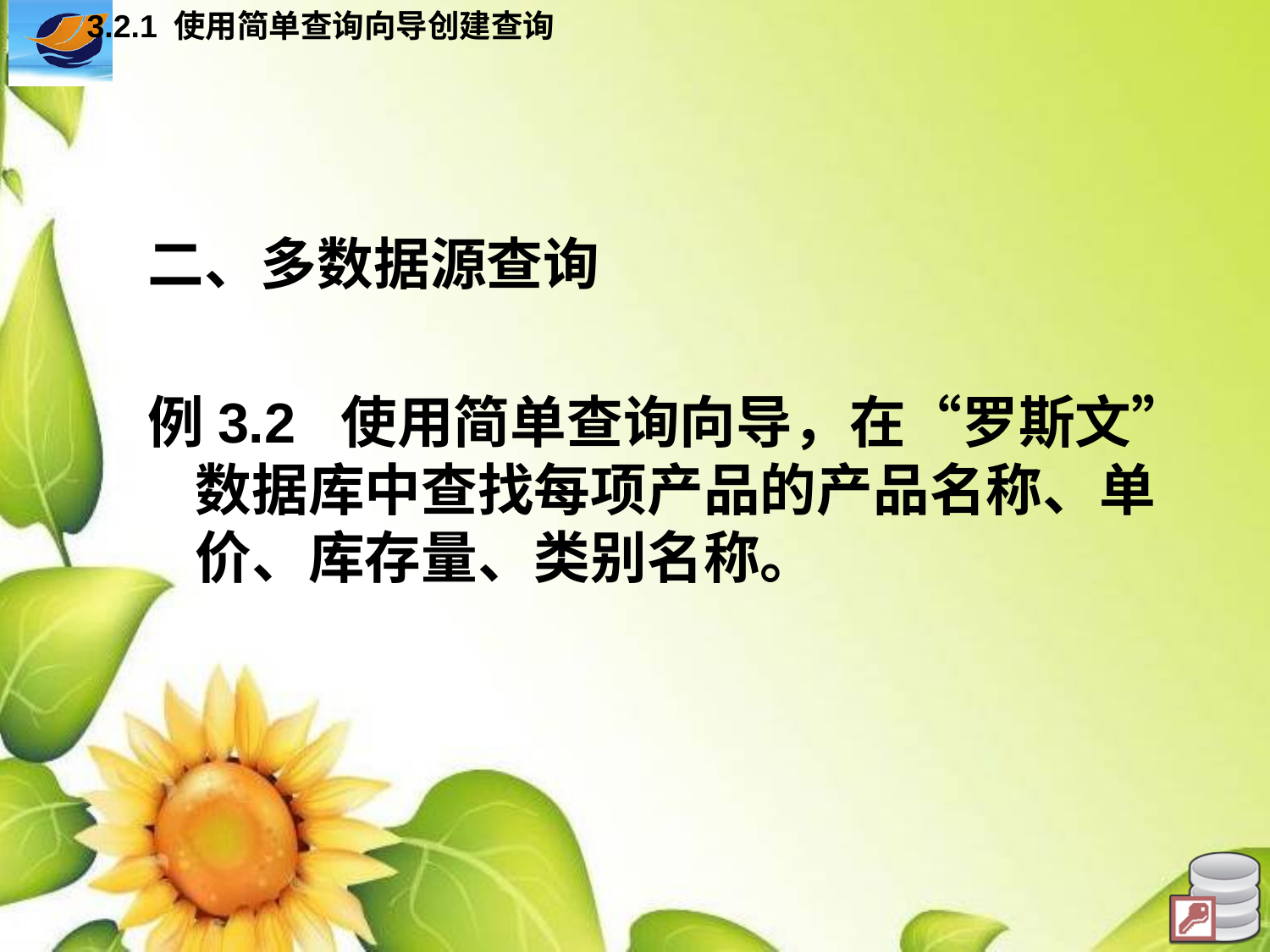

3.2.1 使用简单查询向导创建查询
二、多数据源查询

例3.2  使用简单查询向导，在“罗斯文”数据库中查找每项产品的产品名称、单价、库存量、类别名称。